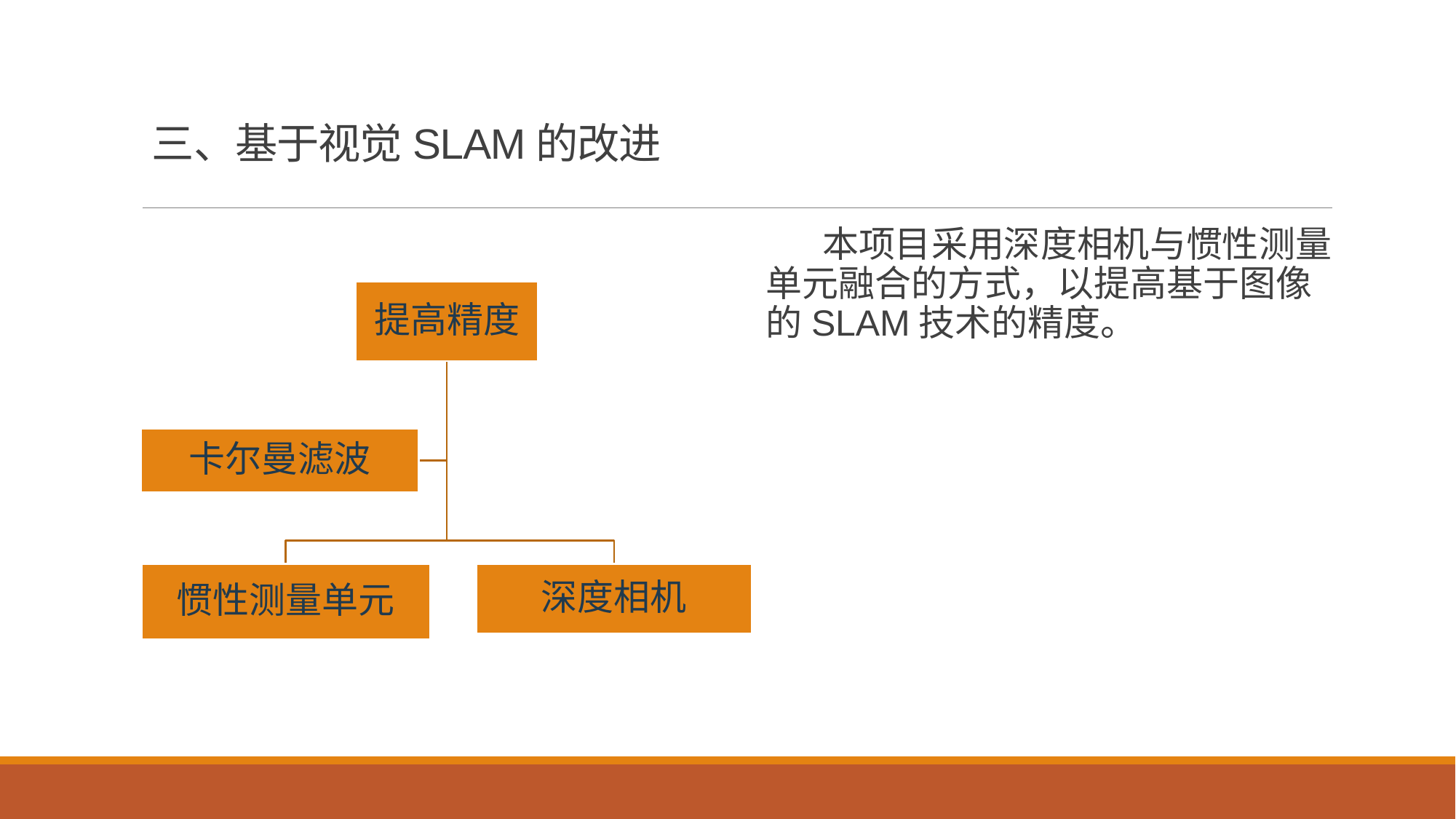

# 三、基于视觉SLAM的改进
提高精度
惯性测量单元
深度相机
卡尔曼滤波
        本项目采用深度相机与惯性测量单元融合的方式，以提高基于图像的SLAM技术的精度。